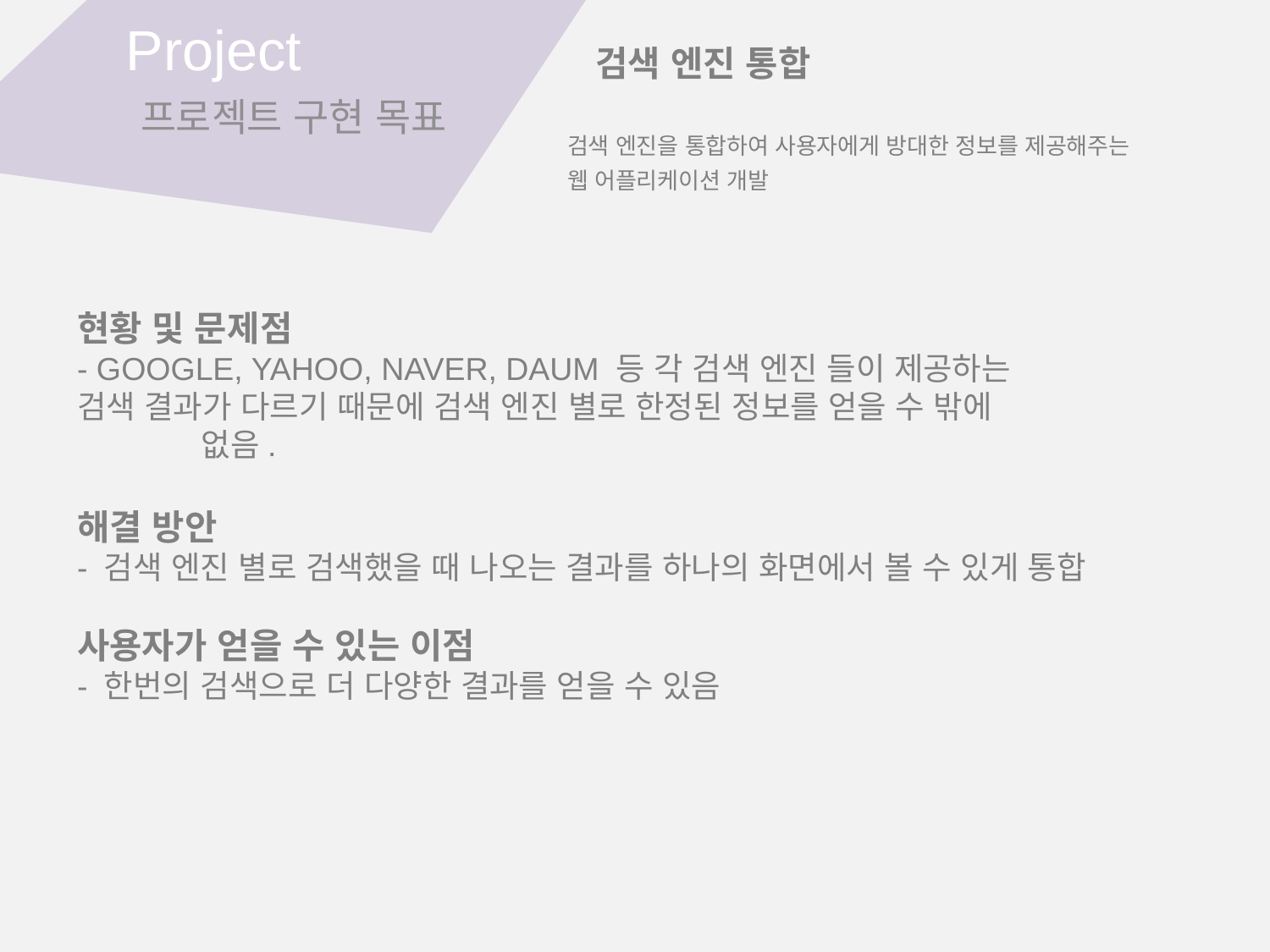

Project
검색 엔진 통합
프로젝트 구현 목표
검색 엔진을 통합하여 사용자에게 방대한 정보를 제공해주는
웹 어플리케이션 개발
현황 및 문제점
- GOOGLE, YAHOO, NAVER, DAUM 등 각 검색 엔진 들이 제공하는
검색 결과가 다르기 때문에 검색 엔진 별로 한정된 정보를 얻을 수 밖에                            없음.

해결 방안
- 검색 엔진 별로 검색했을 때 나오는 결과를 하나의 화면에서 볼 수 있게 통합

사용자가 얻을 수 있는 이점
- 한번의 검색으로 더 다양한 결과를 얻을 수 있음